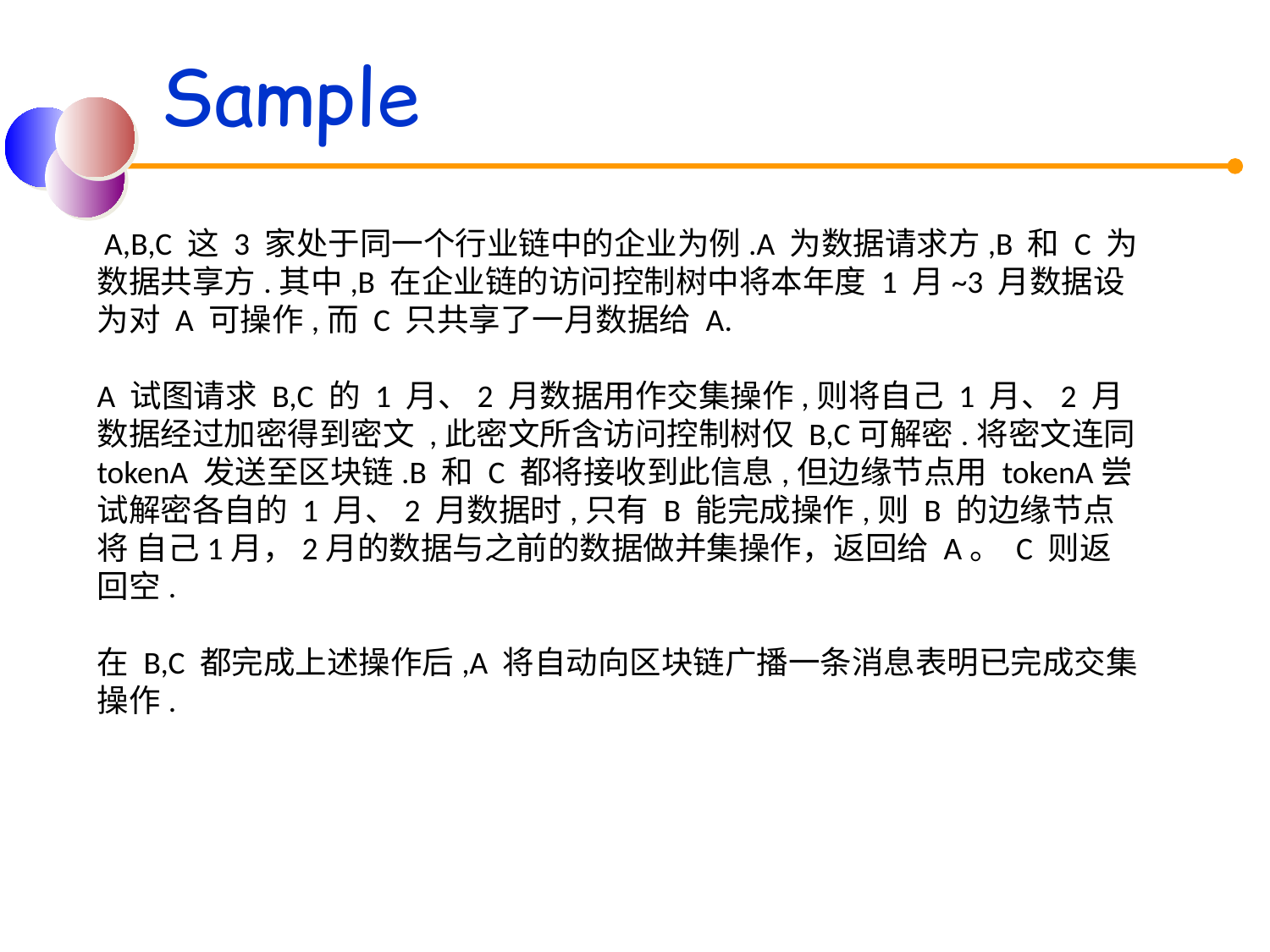

Sample

 A,B,C 这 3 家处于同一个行业链中的企业为例.A 为数据请求方,B 和 C 为数据共享方.其中,B 在企业链的访问控制树中将本年度 1 月~3 月数据设为对 A 可操作,而 C 只共享了一月数据给 A.

A 试图请求 B,C 的 1 月、2 月数据用作交集操作,则将自己 1 月、2 月数据经过加密得到密文 ,此密文所含访问控制树仅 B,C可解密.将密文连同 tokenA 发送至区块链.B 和 C 都将接收到此信息,但边缘节点用 tokenA尝试解密各自的 1 月、2 月数据时,只有 B 能完成操作,则 B 的边缘节点将 自己1月，2月的数据与之前的数据做并集操作，返回给 A。 C 则返回空.

在 B,C 都完成上述操作后,A 将自动向区块链广播一条消息表明已完成交集操作.
14